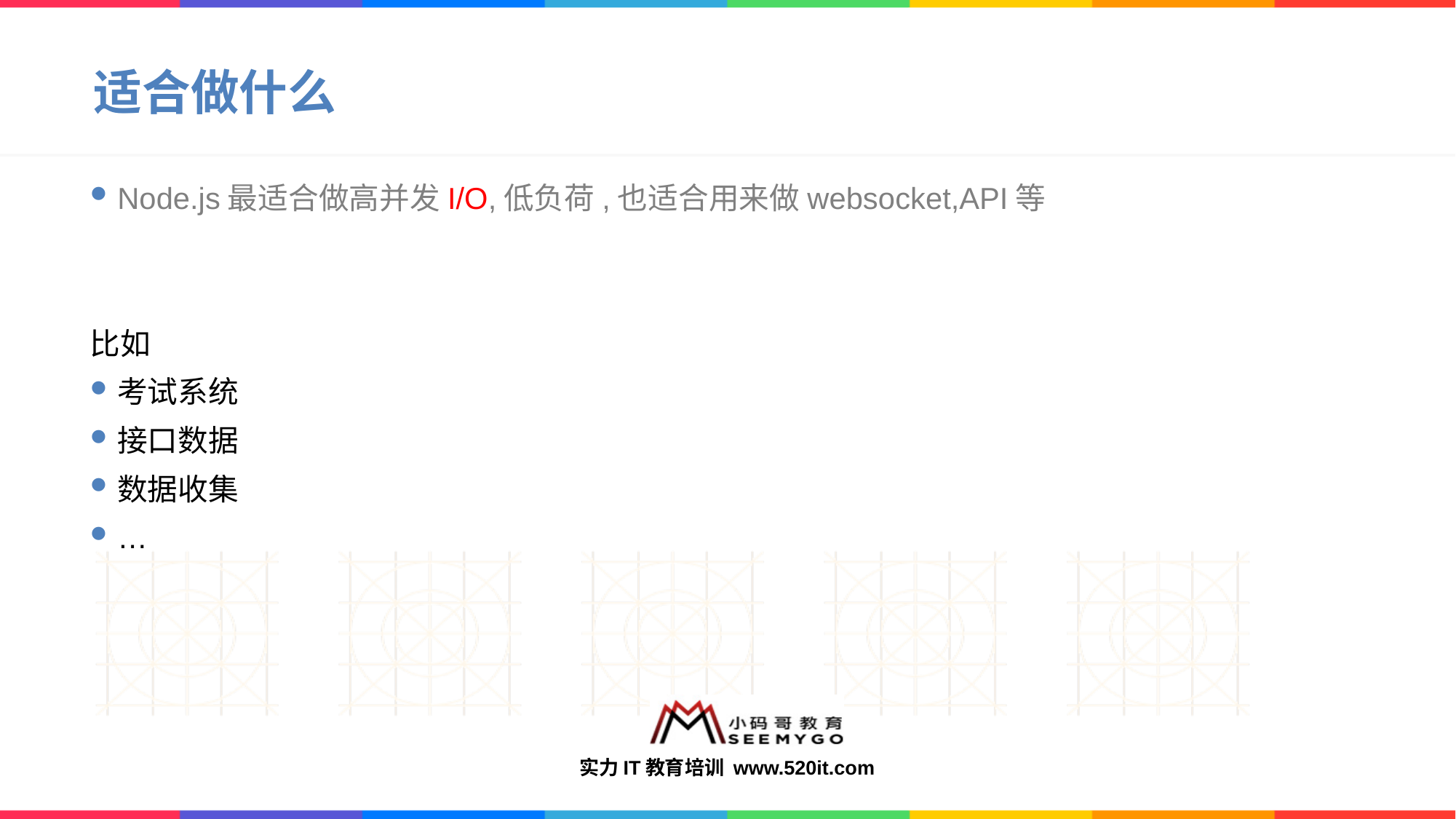

# 适合做什么
Node.js最适合做高并发I/O,低负荷,也适合用来做websocket,API等

比如
考试系统
接口数据
数据收集
…